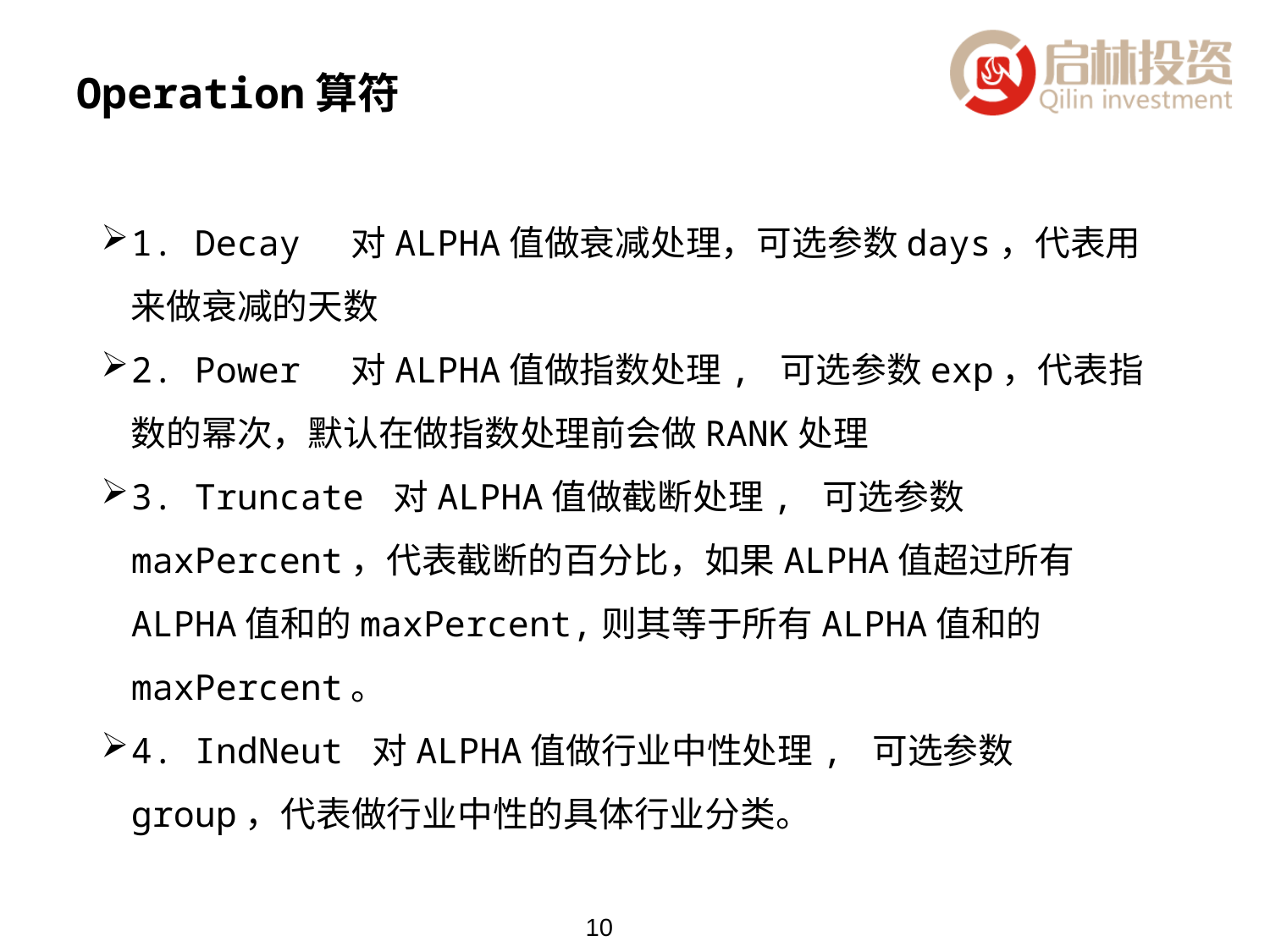

# Operation算符
1. Decay  对ALPHA值做衰减处理，可选参数days，代表用来做衰减的天数
2. Power  对ALPHA值做指数处理, 可选参数exp，代表指数的幂次，默认在做指数处理前会做RANK处理
3. Truncate 对ALPHA值做截断处理, 可选参数maxPercent，代表截断的百分比，如果ALPHA值超过所有ALPHA值和的maxPercent,则其等于所有ALPHA值和的maxPercent。
4. IndNeut 对ALPHA值做行业中性处理, 可选参数group，代表做行业中性的具体行业分类。